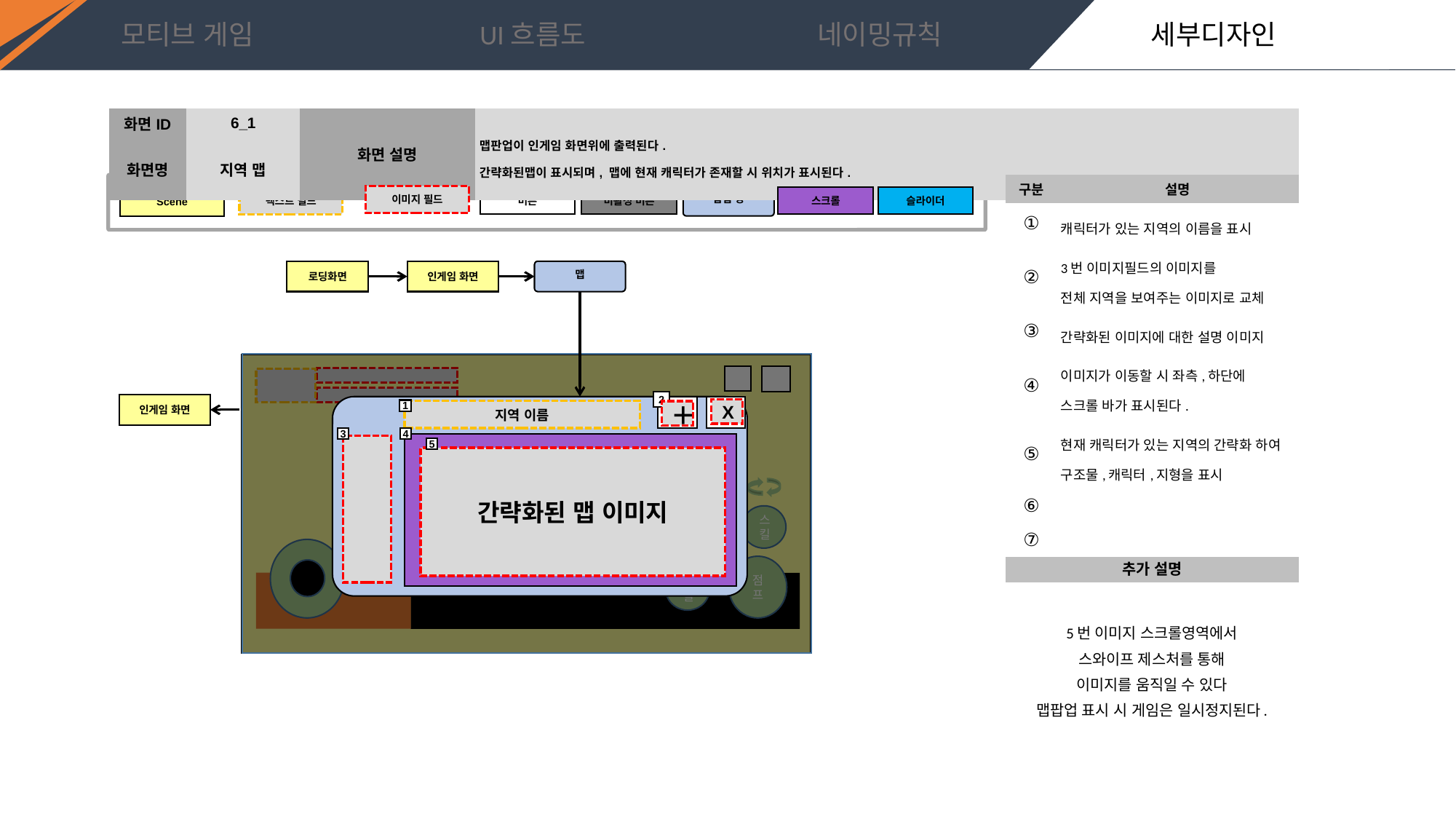

| 화면ID | 6\_1 | 화면 설명 | 맵판업이 인게임 화면위에 출력된다. 간략화된맵이 표시되며, 맵에 현재 캐릭터가 존재할 시 위치가 표시된다. |
| --- | --- | --- | --- |
| 화면명 | 지역 맵 |  |  |

| 구분 | 설명 |
| --- | --- |
| ① | 캐릭터가 있는 지역의 이름을 표시 |
| ② | 3번 이미지필드의 이미지를 전체 지역을 보여주는 이미지로 교체 |
| ③ | 간략화된 이미지에 대한 설명 이미지 |
| ④ | 이미지가 이동할 시 좌측,하단에 스크롤 바가 표시된다. |
| ⑤ | 현재 캐릭터가 있는 지역의 간략화 하여 구조물,캐릭터,지형을 표시 |
| ⑥ |  |
| ⑦ |  |
| 추가 설명 |  |
| 5번 이미지 스크롤영역에서 스와이프 제스처를 통해 이미지를 움직일 수 있다 맵팝업 표시 시 게임은 일시정지된다. |  |
팝업 창
이미지 필드
Scene
비활성 버튼
슬라이더
스크롤
텍스트 필드
버튼
로딩화면
인게임 화면
맵

스킬

점프
스킬

2
인게임 화면

X
1
지역 이름
+
3
4
제스처

5
간략화된 맵 이미지